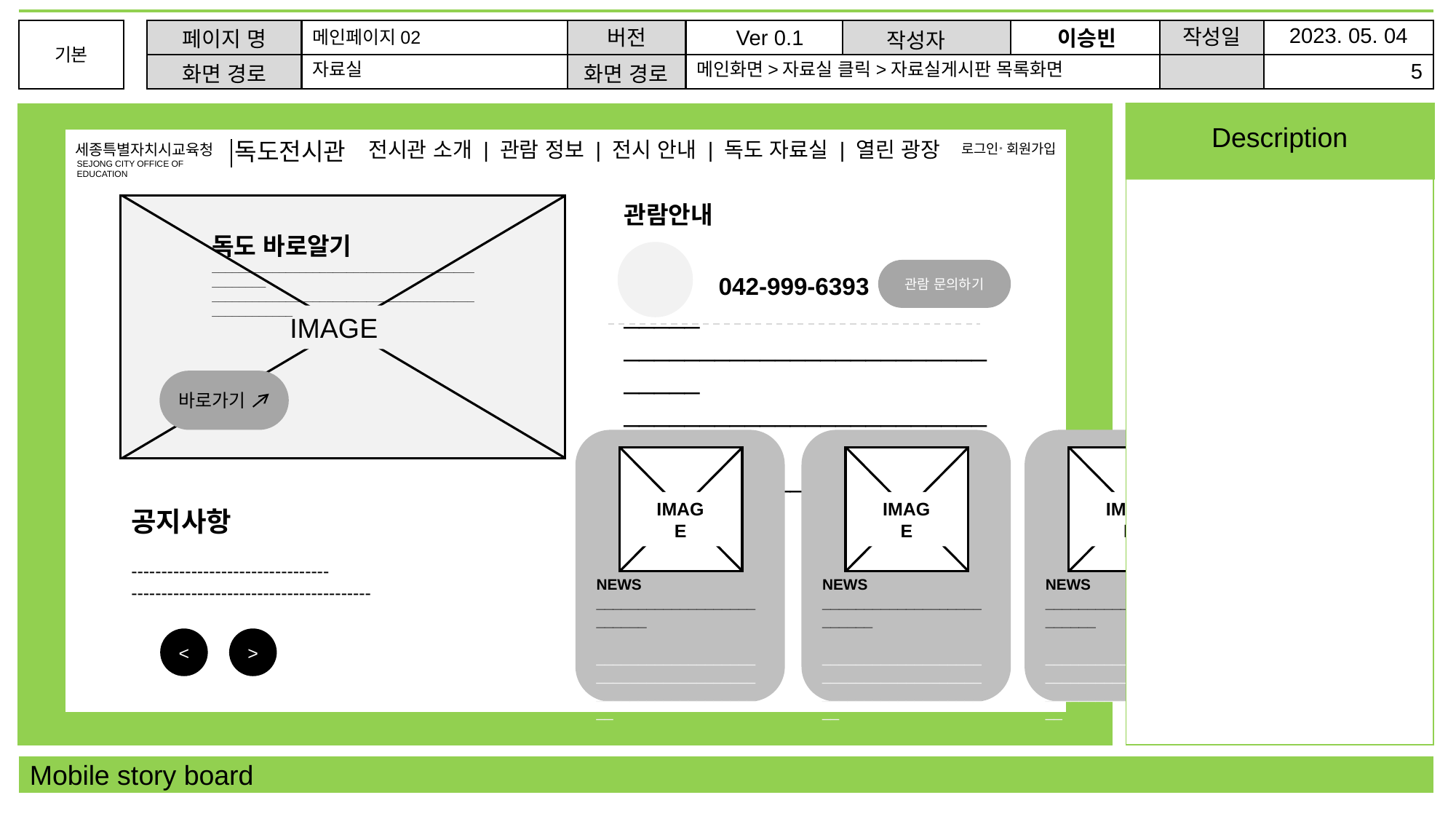

2023. 05. 04
작성일
Ver 0.1
버전
이승빈
페이지 명

기본

기본
메인페이지02
작성자
기본
5
자료실
메인화면>자료실 클릭>자료실게시판 목록화면
화면 경로
화면 경로

Description

기본
기본
독도전시관
전시관 소개 | 관람 정보 | 전시 안내 | 독도 자료실 | 열린 광장
세종특별자치시교육청
로그인  회원가입
●

SEJONG CITY OFFICE OF EDUCATION

관람안내

관람 문의하기
042-999-6393

_____  ________________________
_____  ________________________
_____  ________________________

IMAGE
독도 바로알기
_______________________________________________
___________________________________________________
바로가기

IMAGE
NEWS
_________________________

___________________________________________________________

IMAGE
NEWS
_________________________

___________________________________________________________

IMAGE
NEWS
_________________________

___________________________________________________________

공지사항

---------------------------------
----------------------------------------
<
>
Mobile story board